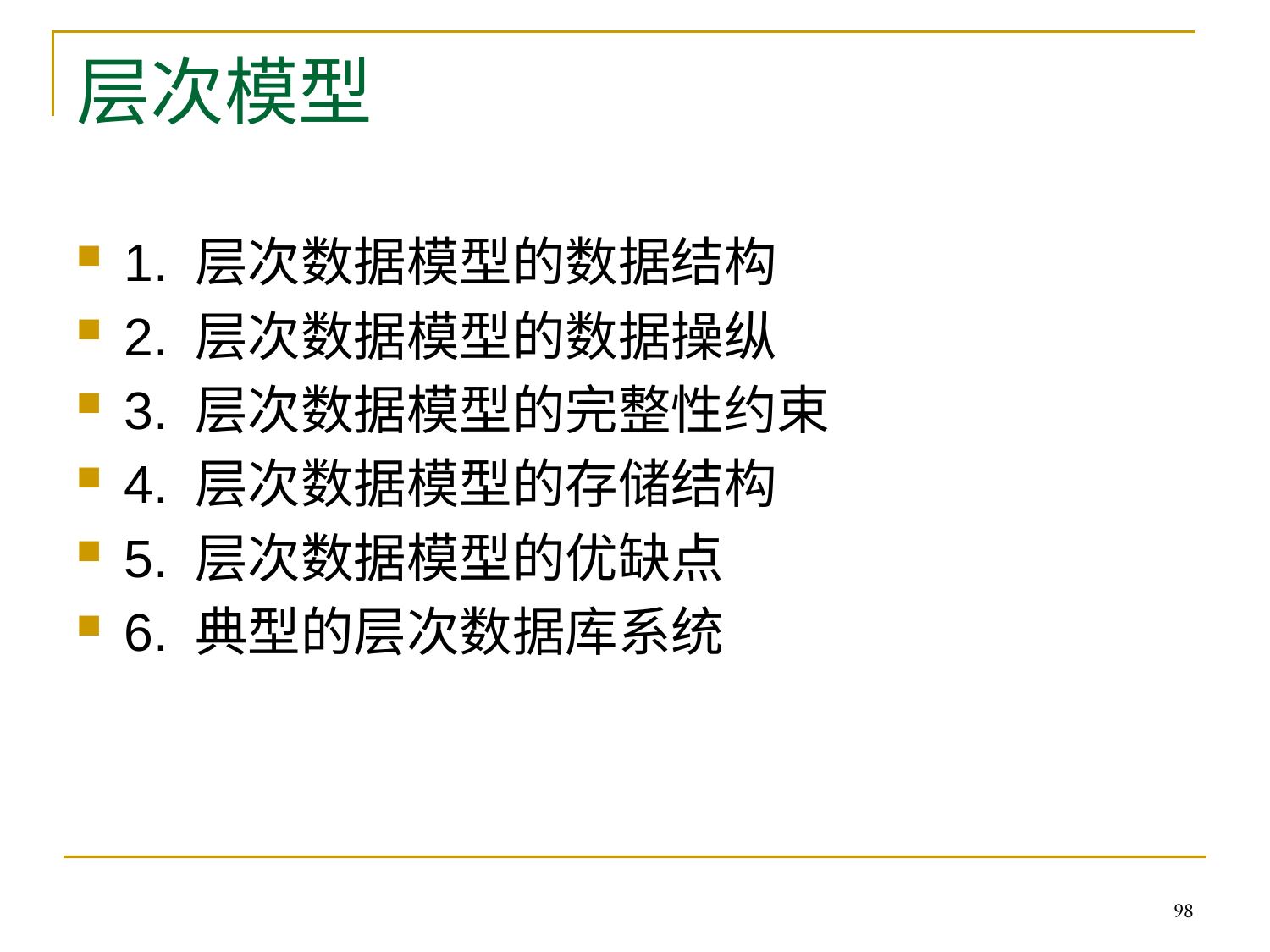

# 层次模型
1. 层次数据模型的数据结构
2. 层次数据模型的数据操纵
3. 层次数据模型的完整性约束
4. 层次数据模型的存储结构
5. 层次数据模型的优缺点
6. 典型的层次数据库系统
98